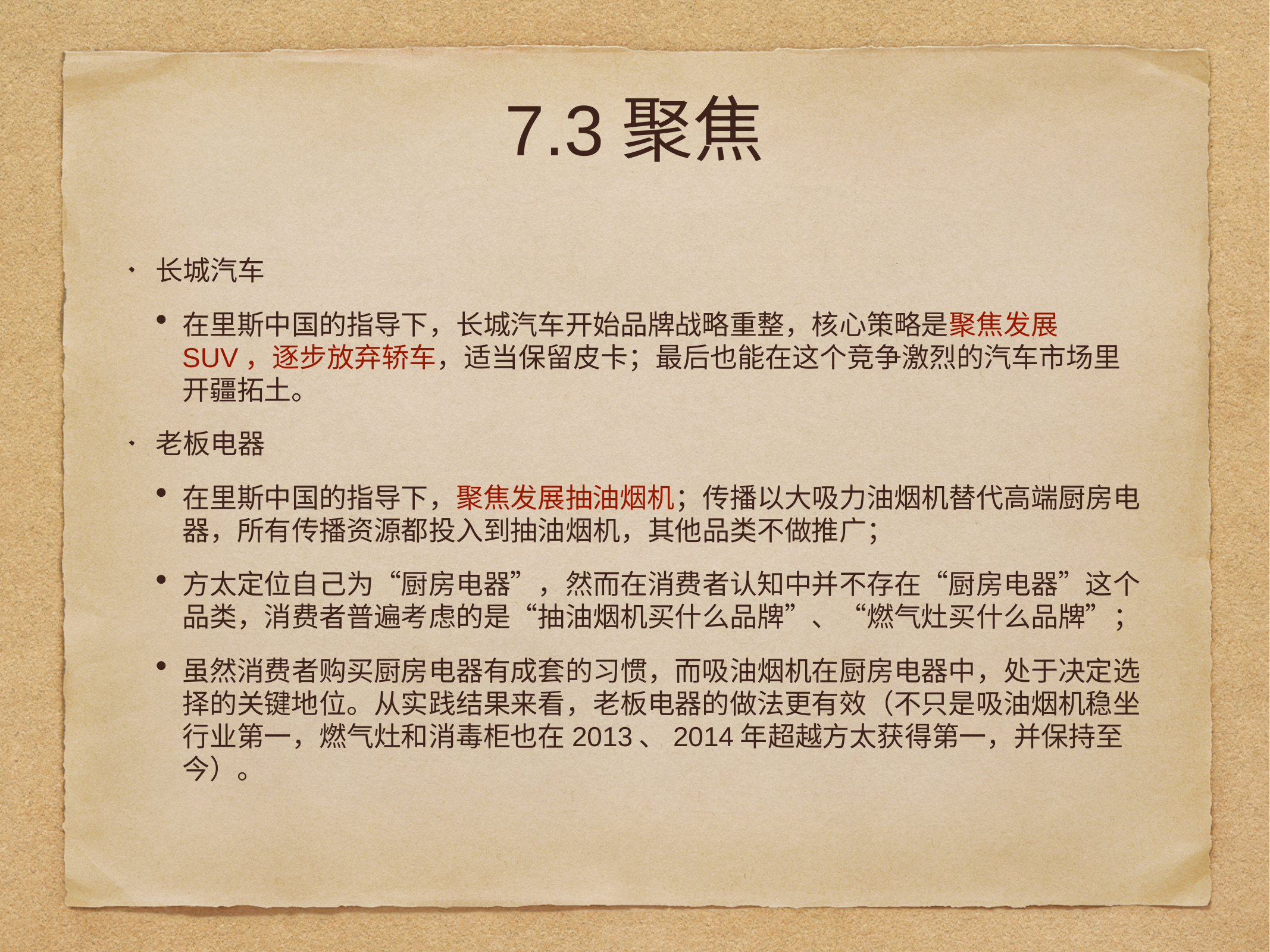

# 7.3聚焦
长城汽车
在里斯中国的指导下，长城汽车开始品牌战略重整，核心策略是聚焦发展SUV，逐步放弃轿车，适当保留皮卡；最后也能在这个竞争激烈的汽车市场里开疆拓土。
老板电器
在里斯中国的指导下，聚焦发展抽油烟机；传播以大吸力油烟机替代高端厨房电器，所有传播资源都投入到抽油烟机，其他品类不做推广；
方太定位自己为“厨房电器”，然而在消费者认知中并不存在“厨房电器”这个品类，消费者普遍考虑的是“抽油烟机买什么品牌”、“燃气灶买什么品牌”；
虽然消费者购买厨房电器有成套的习惯，而吸油烟机在厨房电器中，处于决定选择的关键地位。从实践结果来看，老板电器的做法更有效（不只是吸油烟机稳坐行业第一，燃气灶和消毒柜也在2013、2014年超越方太获得第一，并保持至今）。